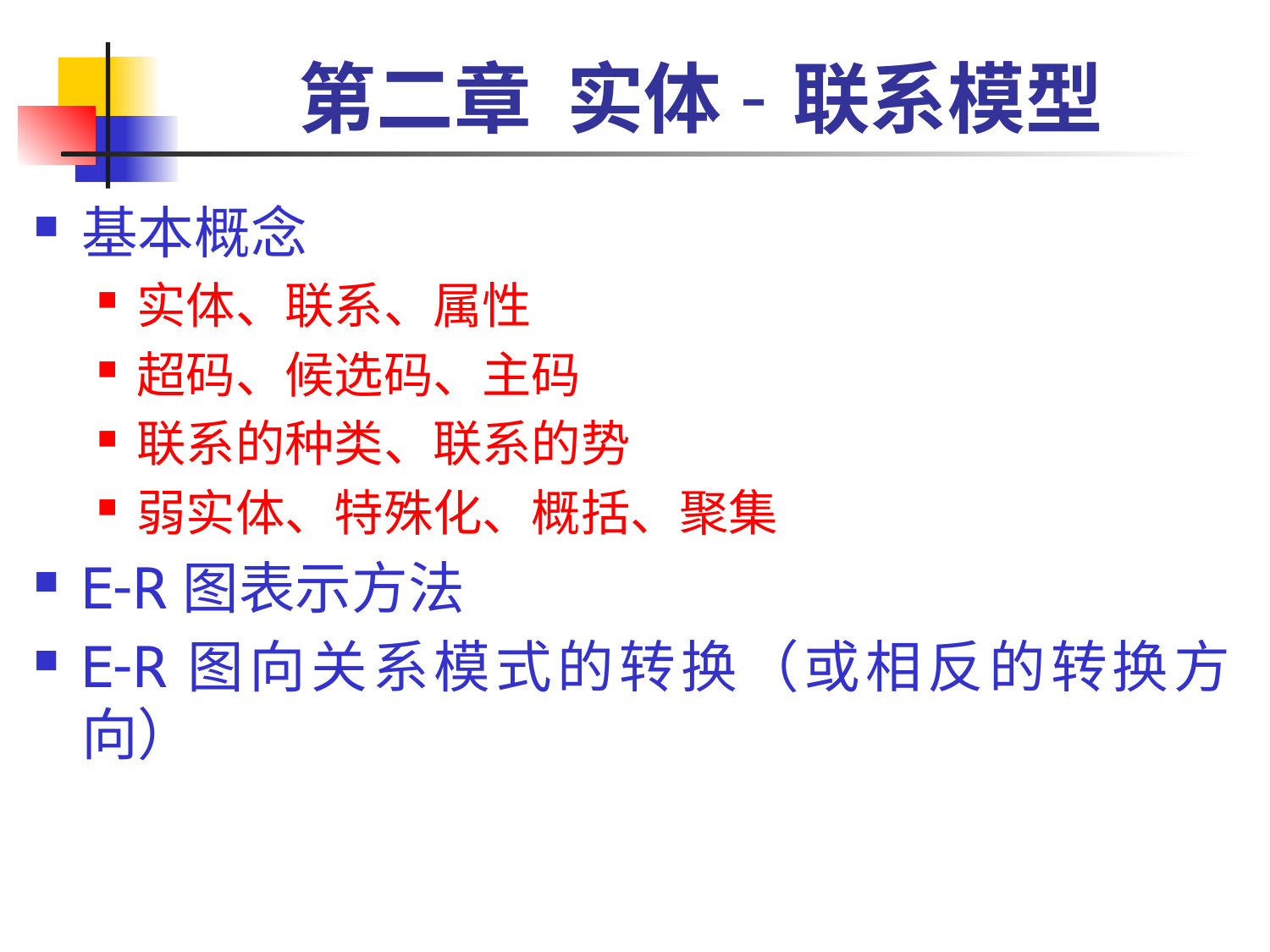

# 第二章  实体-联系模型
基本概念
实体、联系、属性
超码、候选码、主码
联系的种类、联系的势
弱实体、特殊化、概括、聚集
E-R图表示方法
E-R图向关系模式的转换（或相反的转换方向）